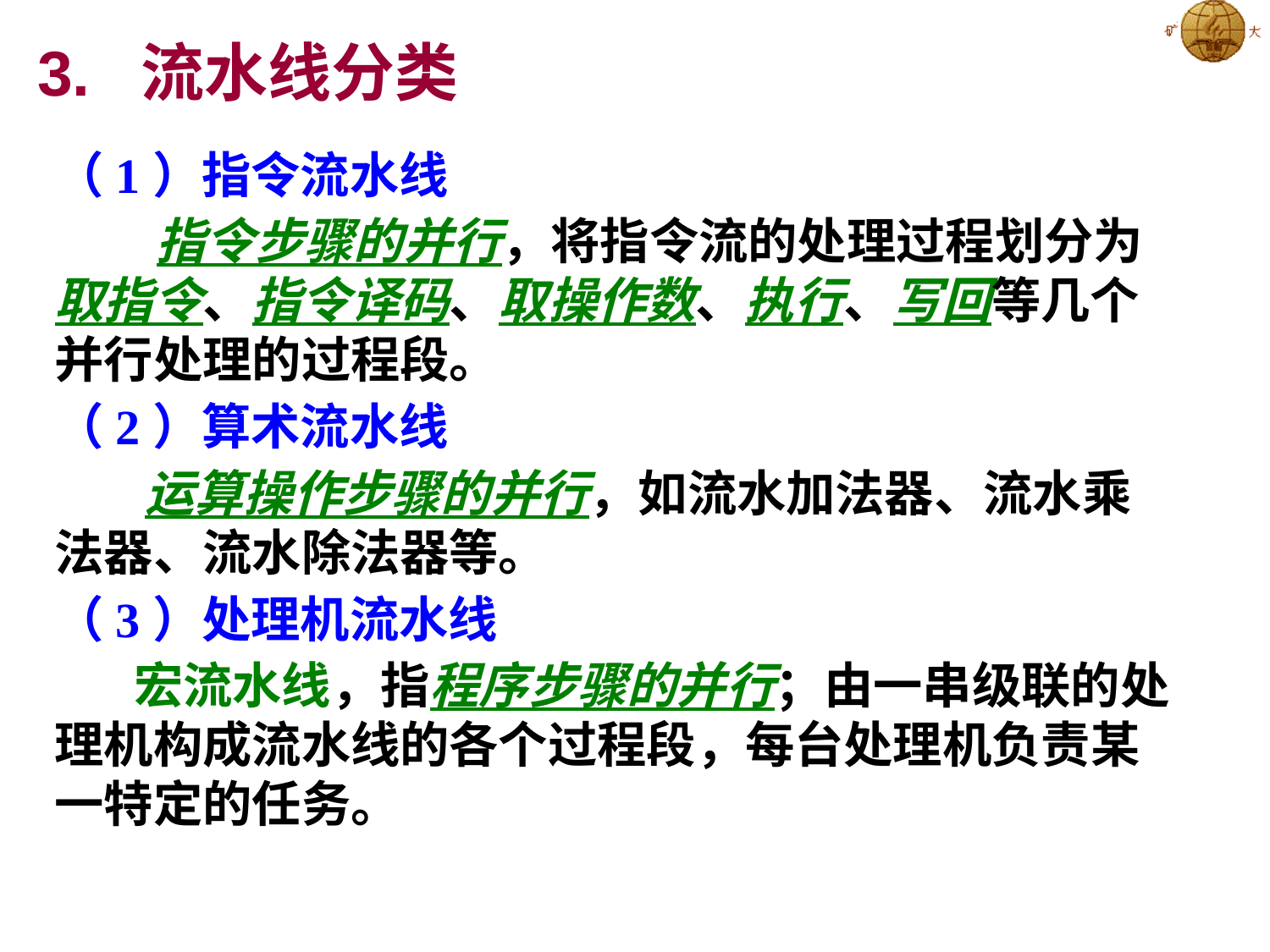

3.  流水线分类
（1）指令流水线
        指令步骤的并行，将指令流的处理过程划分为取指令、指令译码、取操作数、执行、写回等几个并行处理的过程段。
（2）算术流水线
       运算操作步骤的并行，如流水加法器、流水乘法器、流水除法器等。
（3）处理机流水线
      宏流水线，指程序步骤的并行；由一串级联的处理机构成流水线的各个过程段，每台处理机负责某一特定的任务。